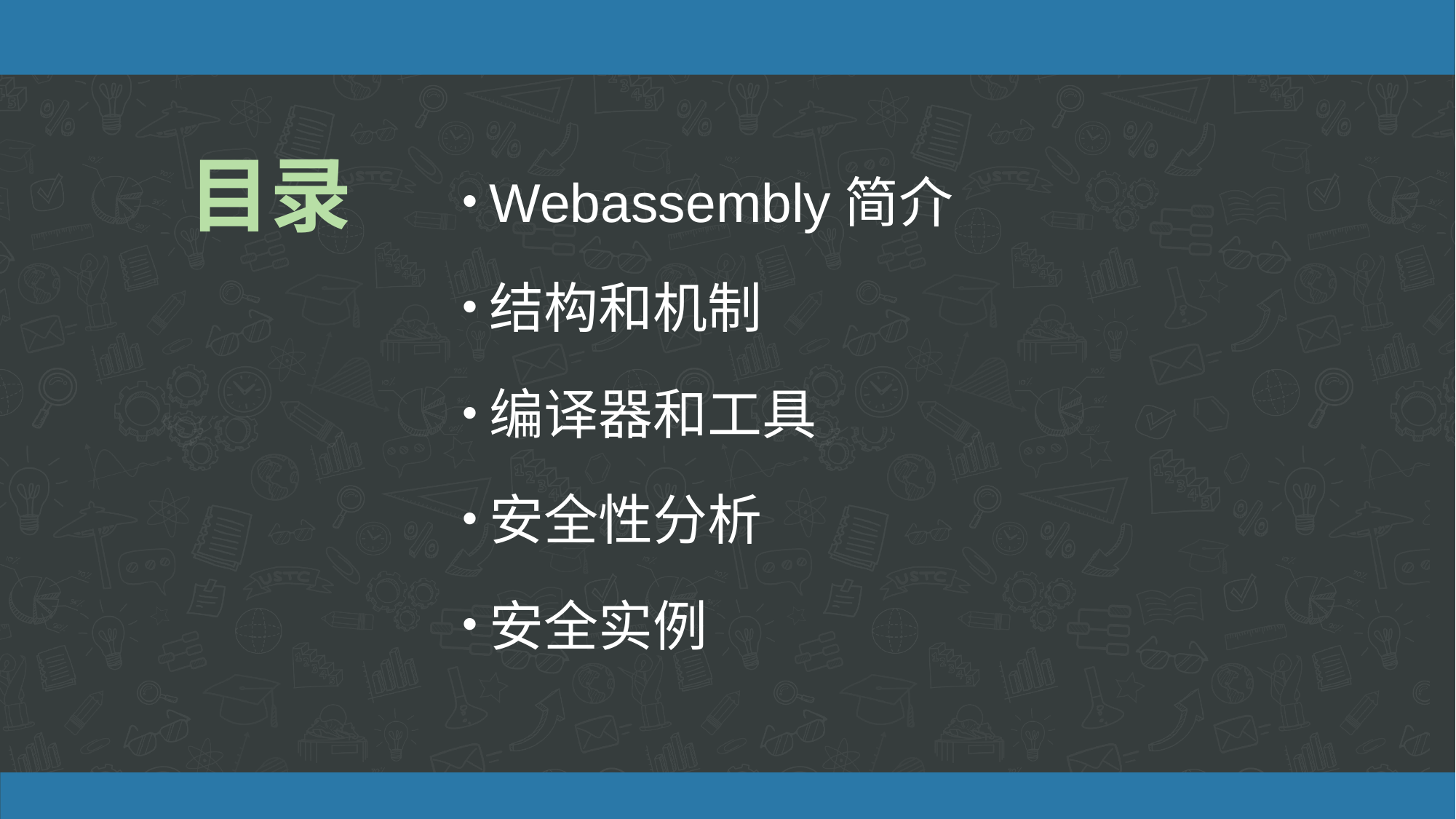

# 目录
Webassembly简介
结构和机制
编译器和工具
安全性分析
安全实例